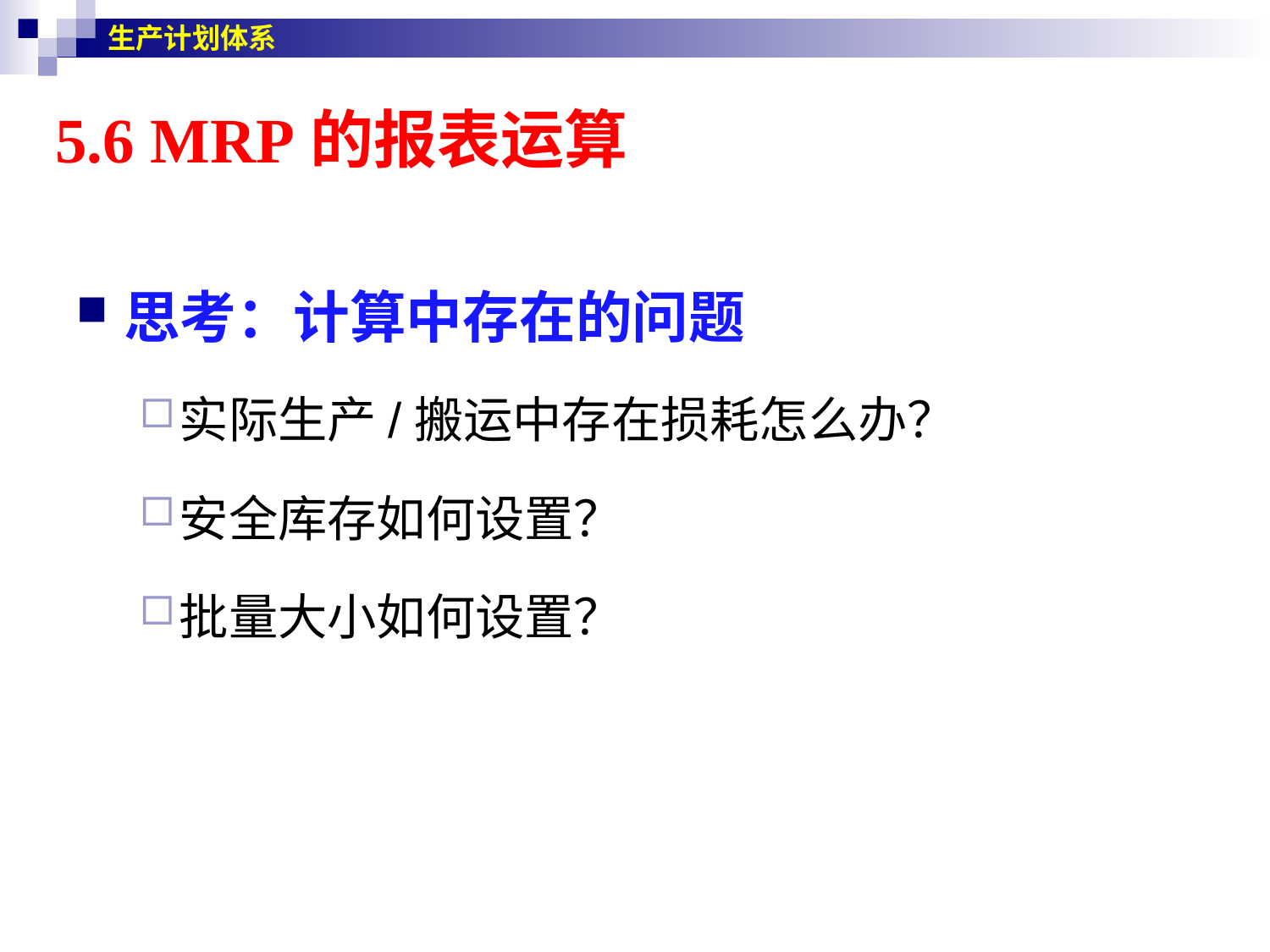

# 生产计划体系
5.6 MRP的报表运算
思考：计算中存在的问题
实际生产/搬运中存在损耗怎么办？
安全库存如何设置？
批量大小如何设置？